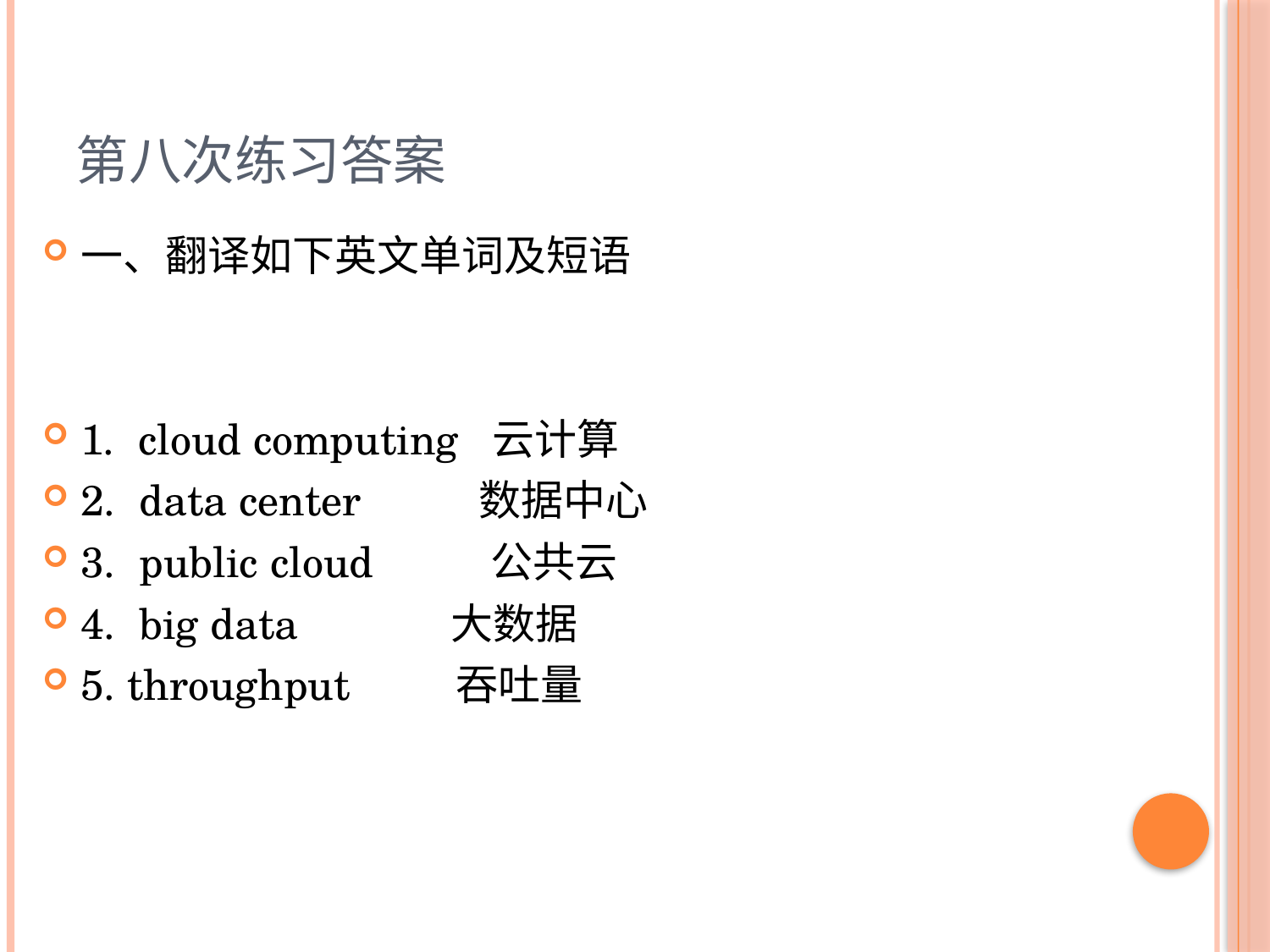

# 第八次练习答案
一、翻译如下英文单词及短语

1.  cloud computing  云计算
2.  data center         数据中心
3.  public cloud         公共云
4.  big data            大数据
5. throughput        吞吐量